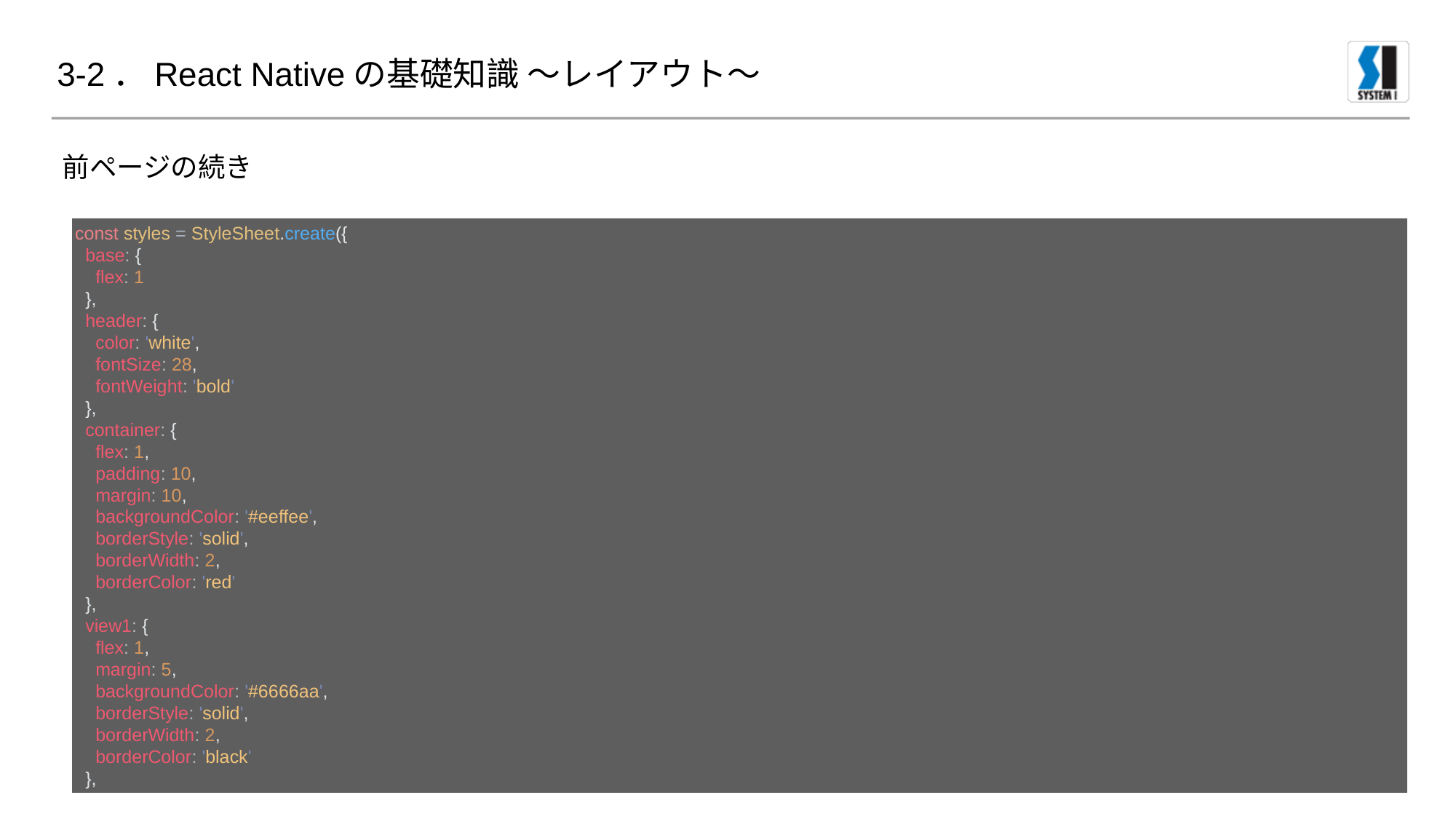

# 3-2．React Nativeの基礎知識 ～レイアウト～
前ページの続き
const styles = StyleSheet.create({
  base: {
    flex: 1
  },
  header: {
    color: 'white',
    fontSize: 28,
    fontWeight: 'bold'
  },
  container: {
    flex: 1,
    padding: 10,
    margin: 10,
    backgroundColor: '#eeffee',
    borderStyle: 'solid',
    borderWidth: 2,
    borderColor: 'red'
  },
  view1: {
    flex: 1,
    margin: 5,
    backgroundColor: '#6666aa',
    borderStyle: 'solid',
    borderWidth: 2,
    borderColor: 'black'
  },